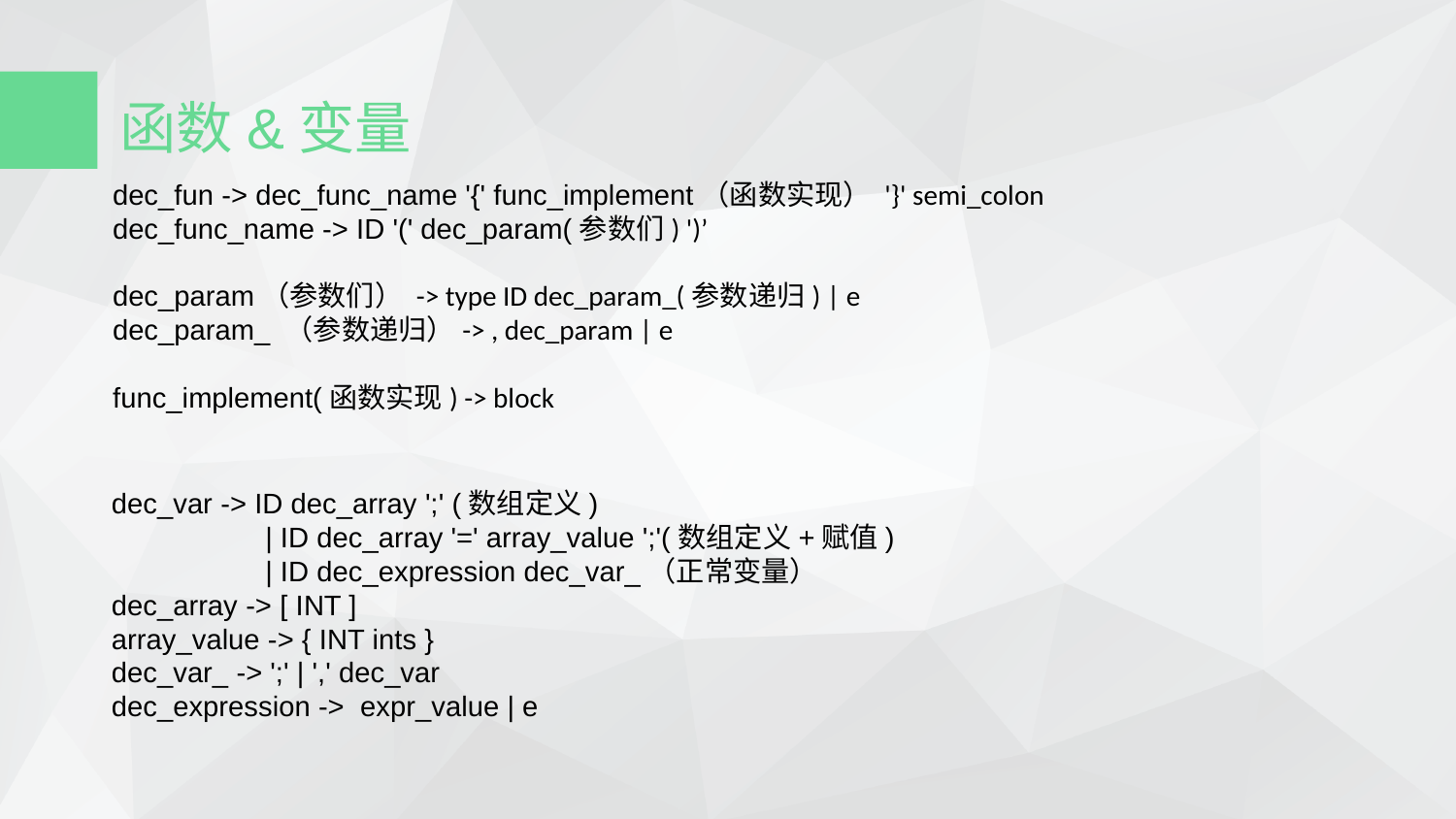

函数&变量
dec_fun -> dec_func_name '{' func_implement（函数实现） '}' semi_colon
dec_func_name -> ID '(' dec_param(参数们) ')’

dec_param（参数们） -> type ID dec_param_(参数递归) | e
dec_param_ （参数递归）-> , dec_param | e

func_implement(函数实现) -> block
dec_var -> ID dec_array ';' (数组定义)
	 | ID dec_array '=' array_value ';'(数组定义+赋值)
	 | ID dec_expression dec_var_（正常变量）
dec_array -> [ INT ]
array_value -> { INT ints }
dec_var_ -> ';' | ',' dec_var
dec_expression ->  expr_value | e